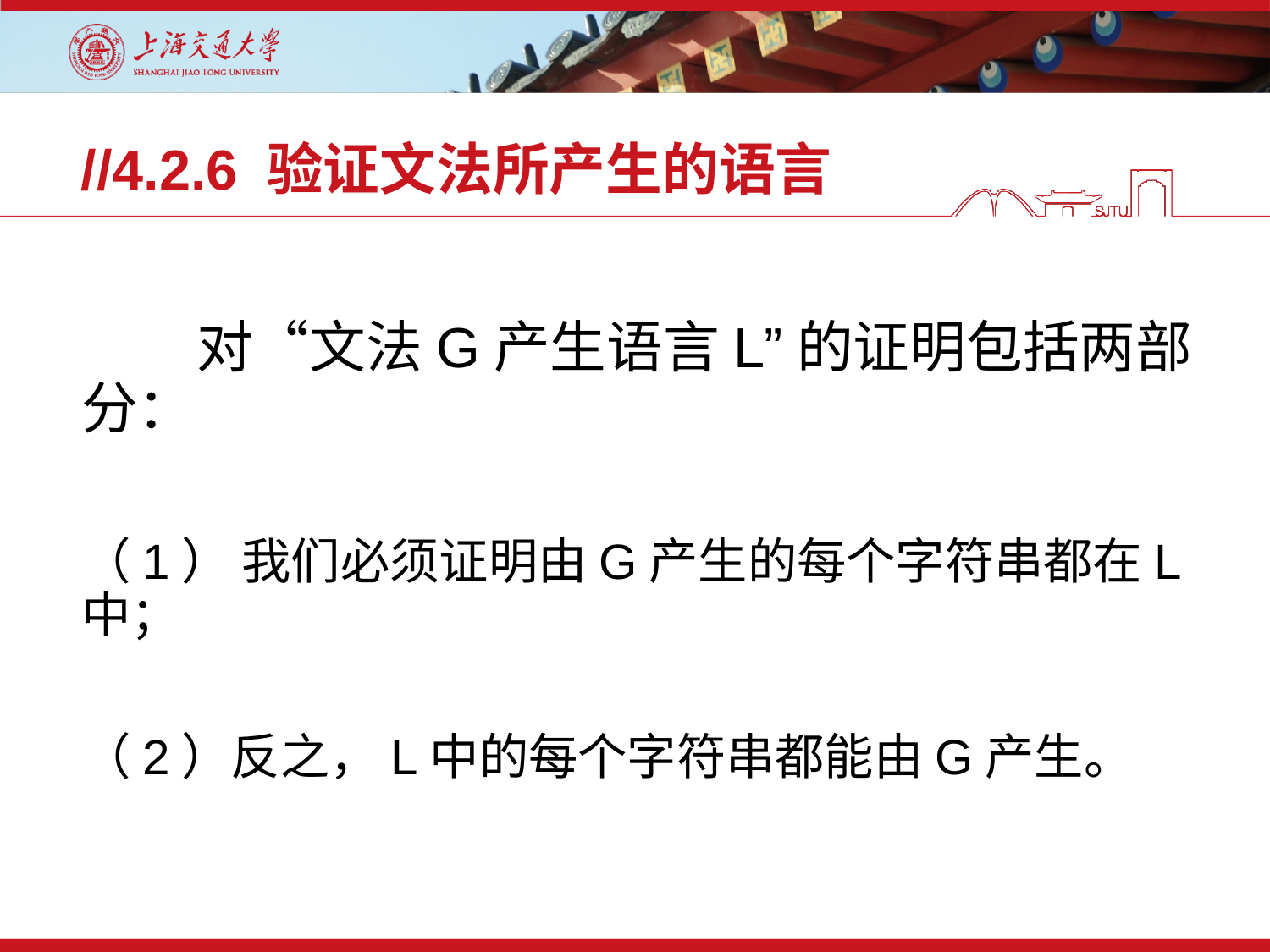

# //4.2.6 验证文法所产生的语言

        对“文法G产生语言L”的证明包括两部分：

（1） 我们必须证明由G产生的每个字符串都在L中；

（2）反之，L中的每个字符串都能由G产生。